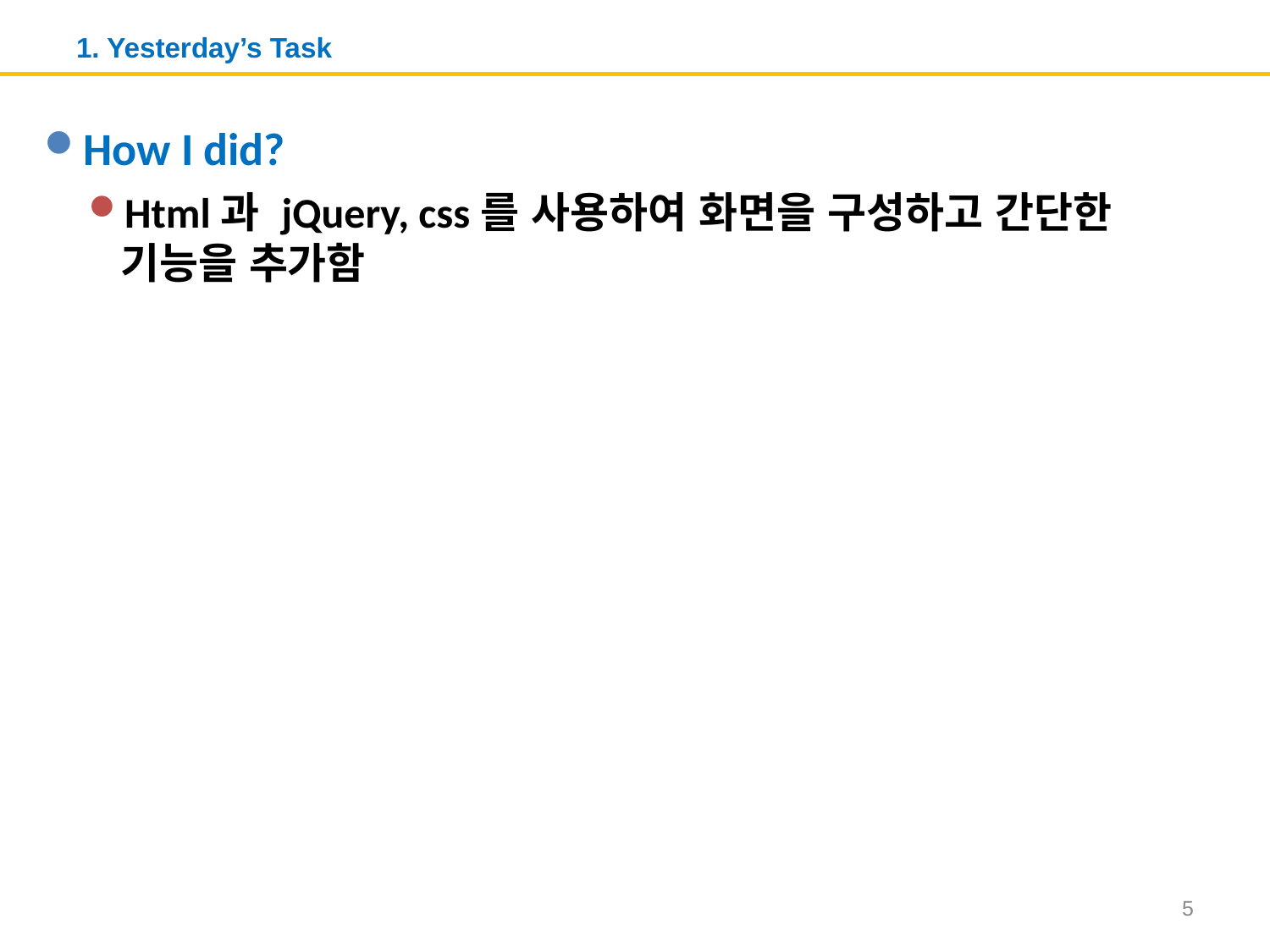

# 1. Yesterday’s Task
How I did?
Html과 jQuery, css를 사용하여 화면을 구성하고 간단한 기능을 추가함

5